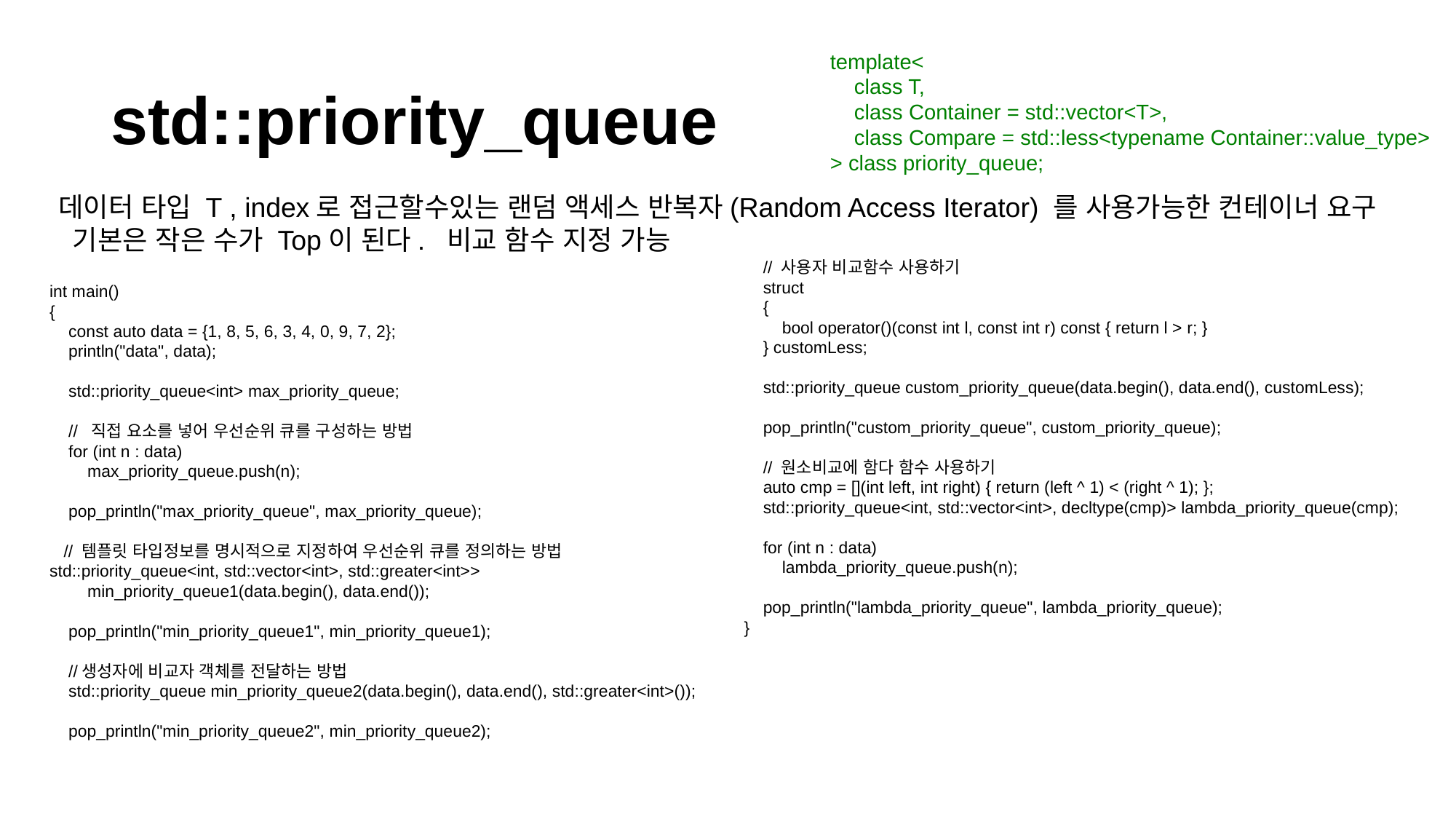

# std::priority_queue
template<
    class T,
    class Container = std::vector<T>,
    class Compare = std::less<typename Container::value_type>
> class priority_queue;
데이터 타입 T , index로 접근할수있는 랜덤 액세스 반복자(Random Access Iterator) 를 사용가능한 컨테이너 요구
 기본은 작은 수가 Top이 된다.  비교 함수 지정 가능
    // 사용자 비교함수 사용하기
    struct
    {
        bool operator()(const int l, const int r) const { return l > r; }
    } customLess;

    std::priority_queue custom_priority_queue(data.begin(), data.end(), customLess);

    pop_println("custom_priority_queue", custom_priority_queue);

    // 원소비교에 함다 함수 사용하기
    auto cmp = [](int left, int right) { return (left ^ 1) < (right ^ 1); };
    std::priority_queue<int, std::vector<int>, decltype(cmp)> lambda_priority_queue(cmp);

    for (int n : data)
        lambda_priority_queue.push(n);

    pop_println("lambda_priority_queue", lambda_priority_queue);
}
int main()
{
    const auto data = {1, 8, 5, 6, 3, 4, 0, 9, 7, 2};
    println("data", data);

    std::priority_queue<int> max_priority_queue;

    //  직접 요소를 넣어 우선순위 큐를 구성하는 방법
    for (int n : data)
        max_priority_queue.push(n);

    pop_println("max_priority_queue", max_priority_queue);

   // 템플릿 타입정보를 명시적으로 지정하여 우선순위 큐를 정의하는 방법           std::priority_queue<int, std::vector<int>, std::greater<int>>
        min_priority_queue1(data.begin(), data.end());

    pop_println("min_priority_queue1", min_priority_queue1);

    //생성자에 비교자 객체를 전달하는 방법
    std::priority_queue min_priority_queue2(data.begin(), data.end(), std::greater<int>());

    pop_println("min_priority_queue2", min_priority_queue2);